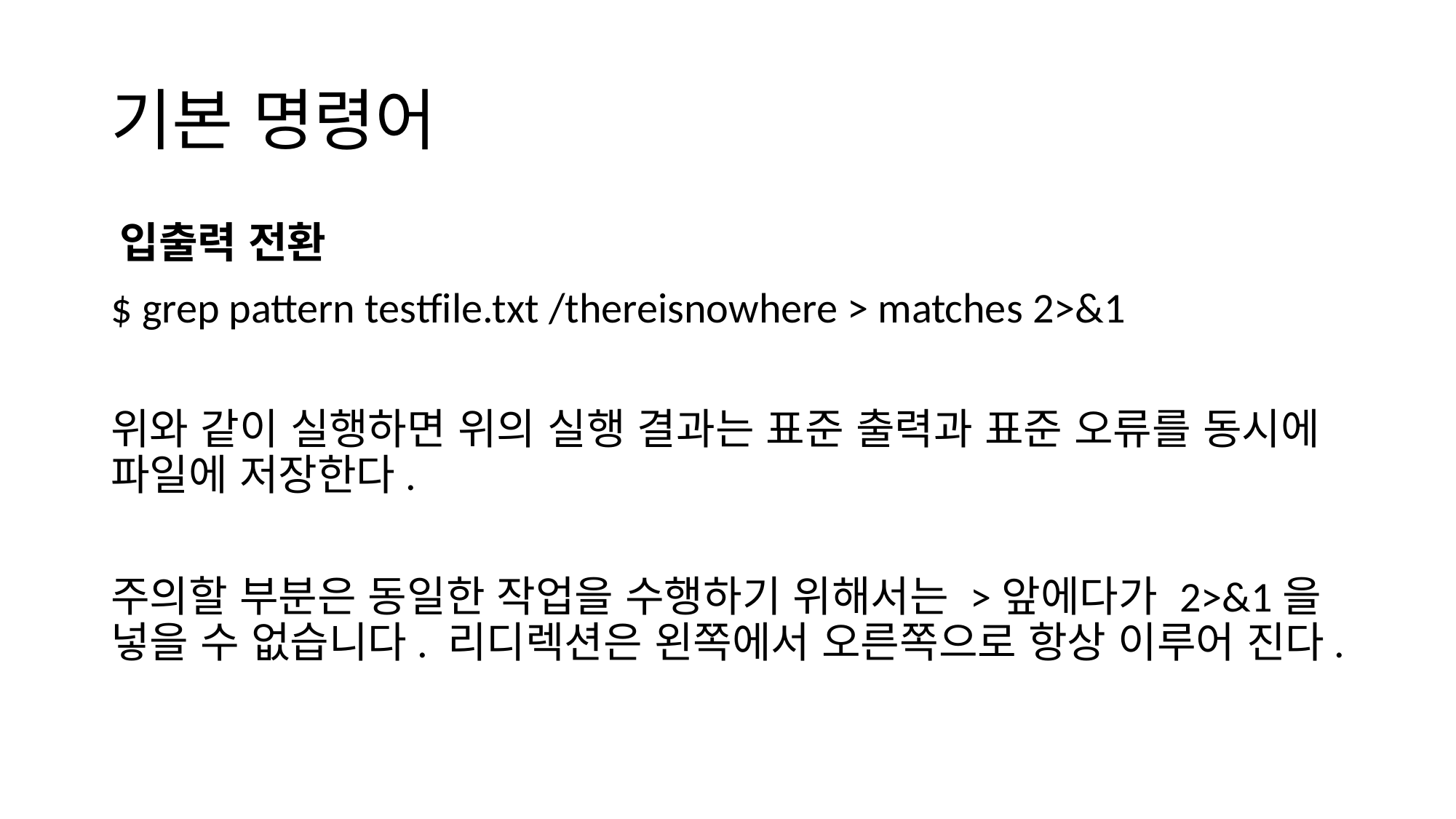

# 기본 명령어
입출력 전환
$ grep pattern testfile.txt /thereisnowhere > matches 2>&1

위와 같이 실행하면 위의 실행 결과는 표준 출력과 표준 오류를 동시에 파일에 저장한다.

주의할 부분은 동일한 작업을 수행하기 위해서는 >앞에다가 2>&1을 넣을 수 없습니다. 리디렉션은 왼쪽에서 오른쪽으로 항상 이루어 진다.